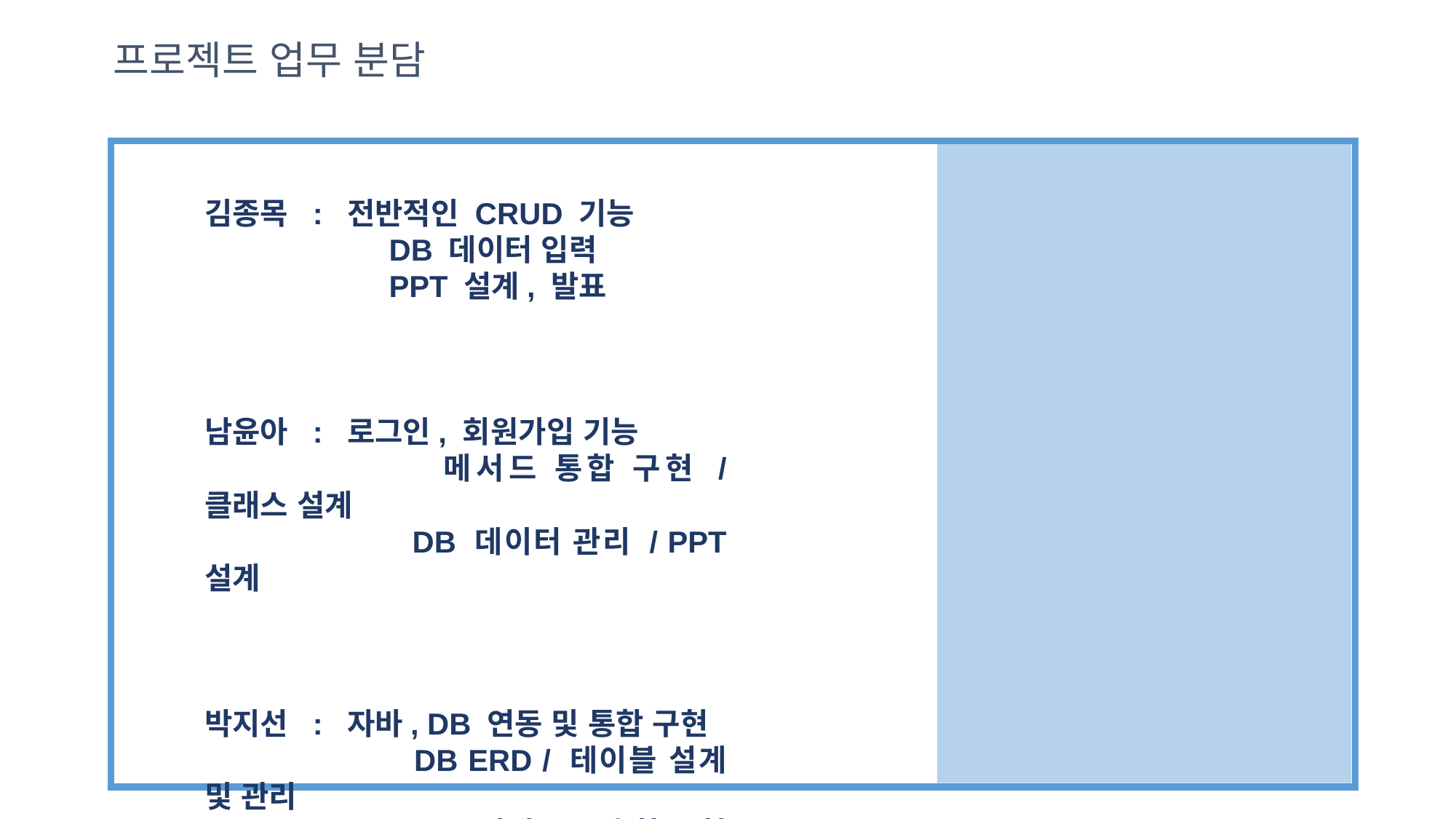

프로젝트 업무 분담

김종목  :  전반적인 CRUD 기능
	         DB 데이터 입력
	         PPT 설계, 발표

남윤아  :  로그인, 회원가입 기능
	         메서드 통합 구현 / 클래스 설계
	          DB 데이터 관리 / PPT 설계

박지선  :  자바, DB 연동 및 통합 구현
	          DB ERD / 테이블 설계 및 관리
	          PPT 설계 / 콘솔창 구현 설명